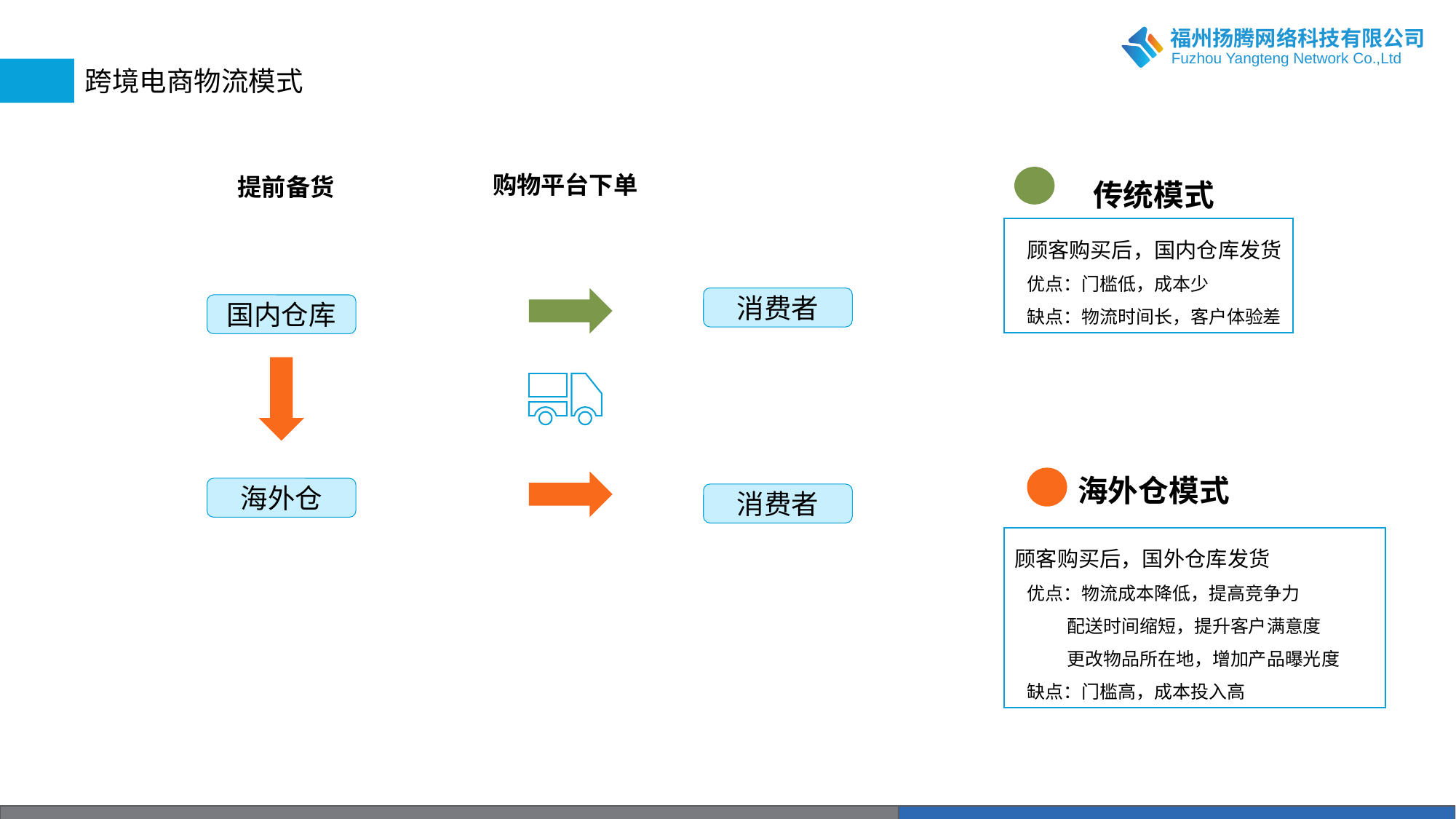

跨境电商物流模式
传统模式
顾客购买后，国内仓库发货
  优点：门槛低，成本少
  缺点：物流时间长，客户体验差

购物平台下单
提前备货

消费者
国内仓库

海外仓
消费者

海外仓模式

顾客购买后，国外仓库发货
  优点：物流成本降低，提高竞争力
            配送时间缩短，提升客户满意度
            更改物品所在地，增加产品曝光度
  缺点：门槛高，成本投入高